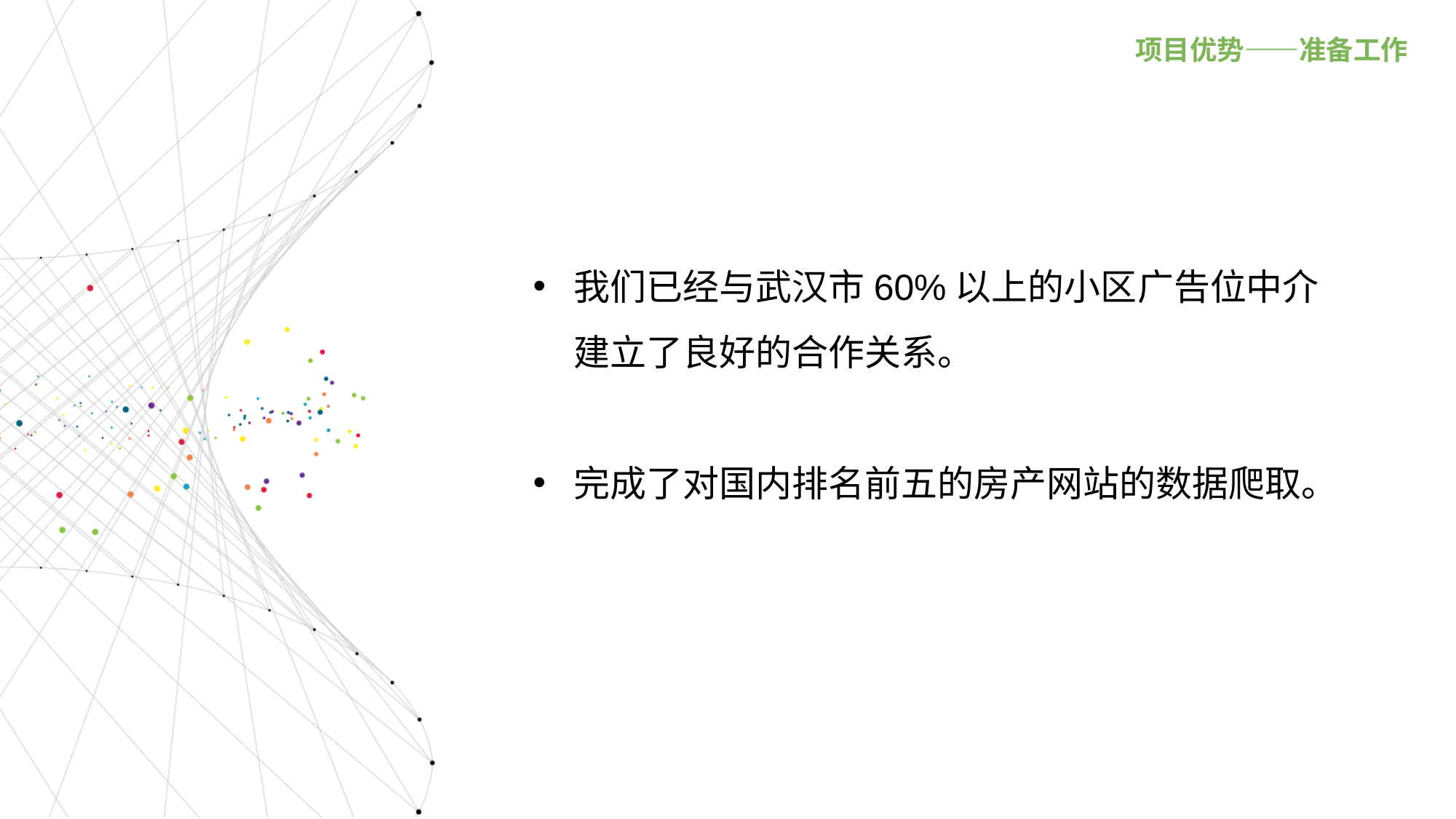

项目优势——准备工作
我们已经与武汉市60%以上的小区广告位中介建立了良好的合作关系。

完成了对国内排名前五的房产网站的数据爬取。